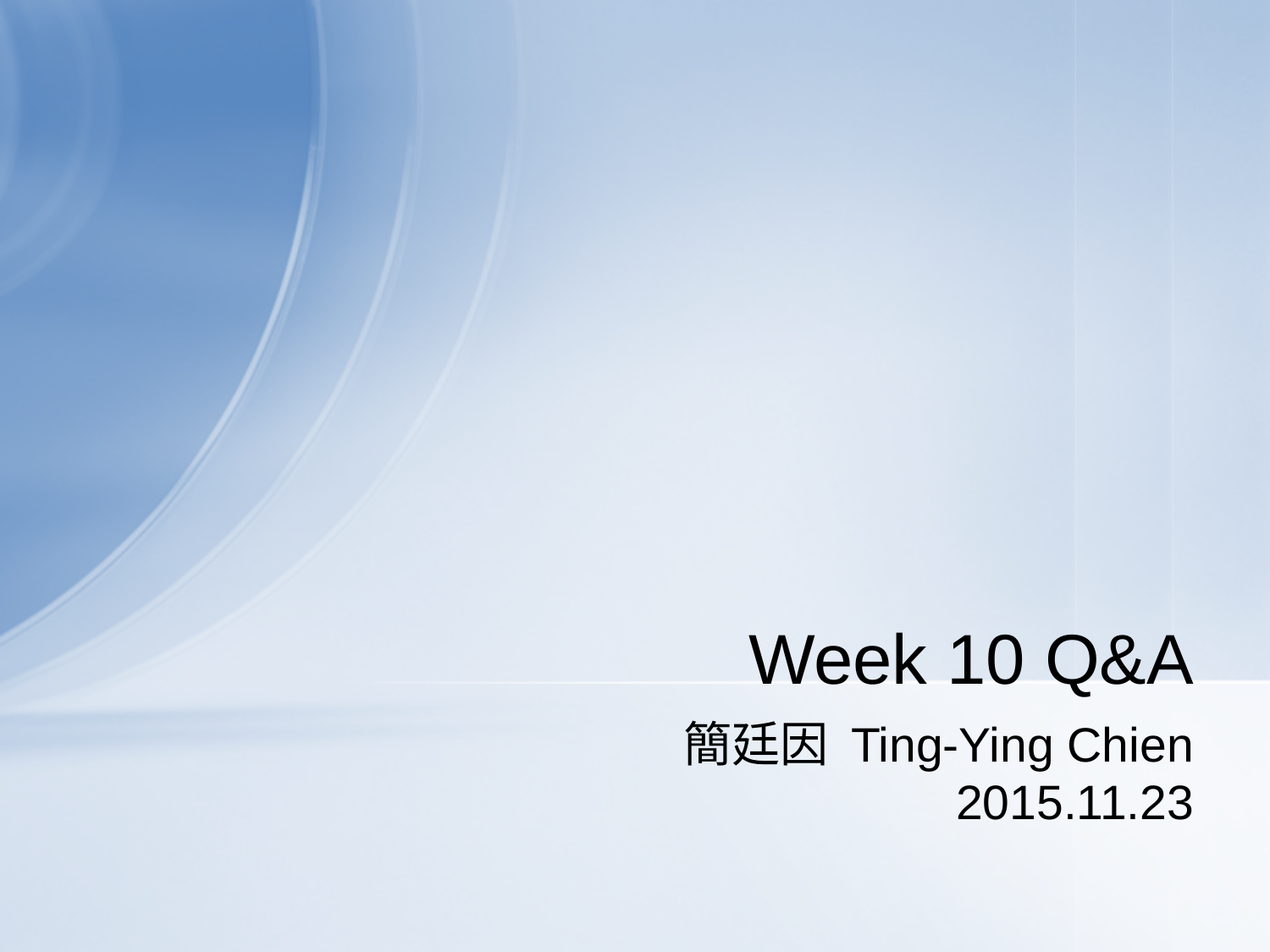

# Week 10 Q&A
 簡廷因 Ting-Ying Chien
2015.11.23